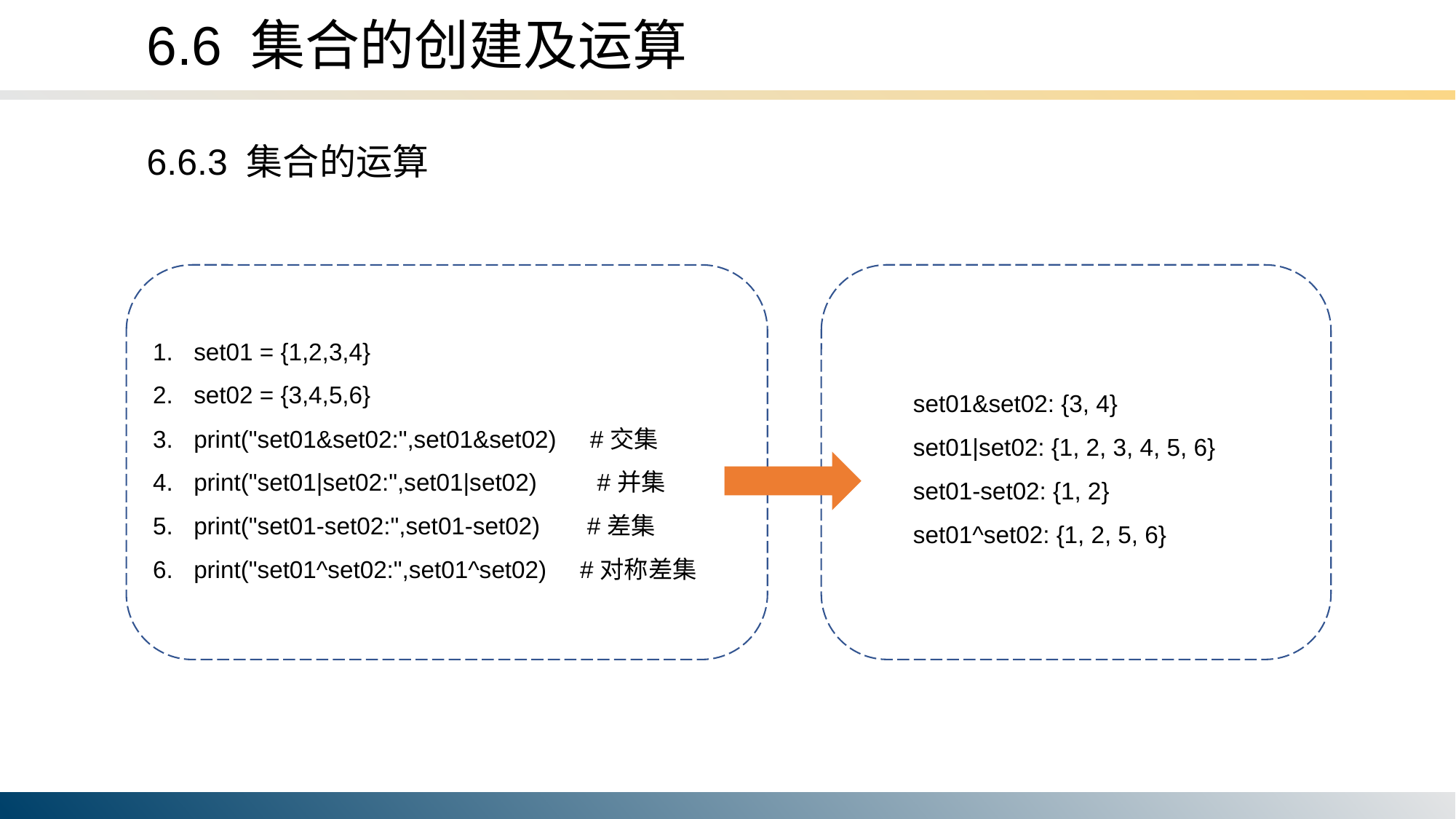

6.6 集合的创建及运算
6.6.3 集合的运算

set01 = {1,2,3,4}
set02 = {3,4,5,6}
print("set01&set02:",set01&set02)     #交集
print("set01|set02:",set01|set02)         #并集
print("set01-set02:",set01-set02)       #差集
print("set01^set02:",set01^set02)     #对称差集
set01&set02: {3, 4}
set01|set02: {1, 2, 3, 4, 5, 6}
set01-set02: {1, 2}
set01^set02: {1, 2, 5, 6}